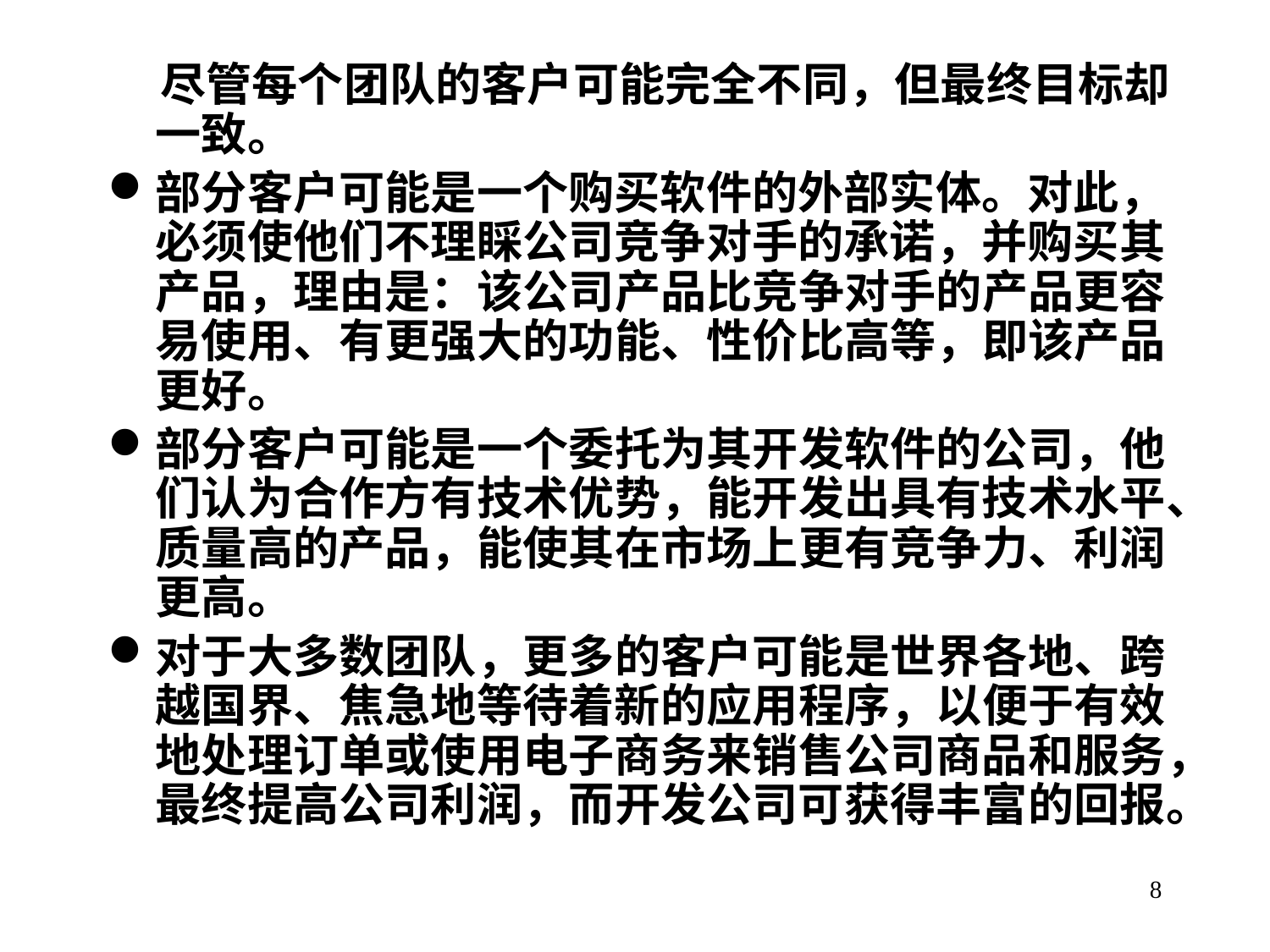

# 尽管每个团队的客户可能完全不同，但最终目标却一致。
部分客户可能是一个购买软件的外部实体。对此，必须使他们不理睬公司竞争对手的承诺，并购买其产品，理由是：该公司产品比竞争对手的产品更容易使用、有更强大的功能、性价比高等，即该产品更好。
部分客户可能是一个委托为其开发软件的公司，他们认为合作方有技术优势，能开发出具有技术水平、质量高的产品，能使其在市场上更有竞争力、利润更高。
对于大多数团队，更多的客户可能是世界各地、跨越国界、焦急地等待着新的应用程序，以便于有效地处理订单或使用电子商务来销售公司商品和服务，最终提高公司利润，而开发公司可获得丰富的回报。

8